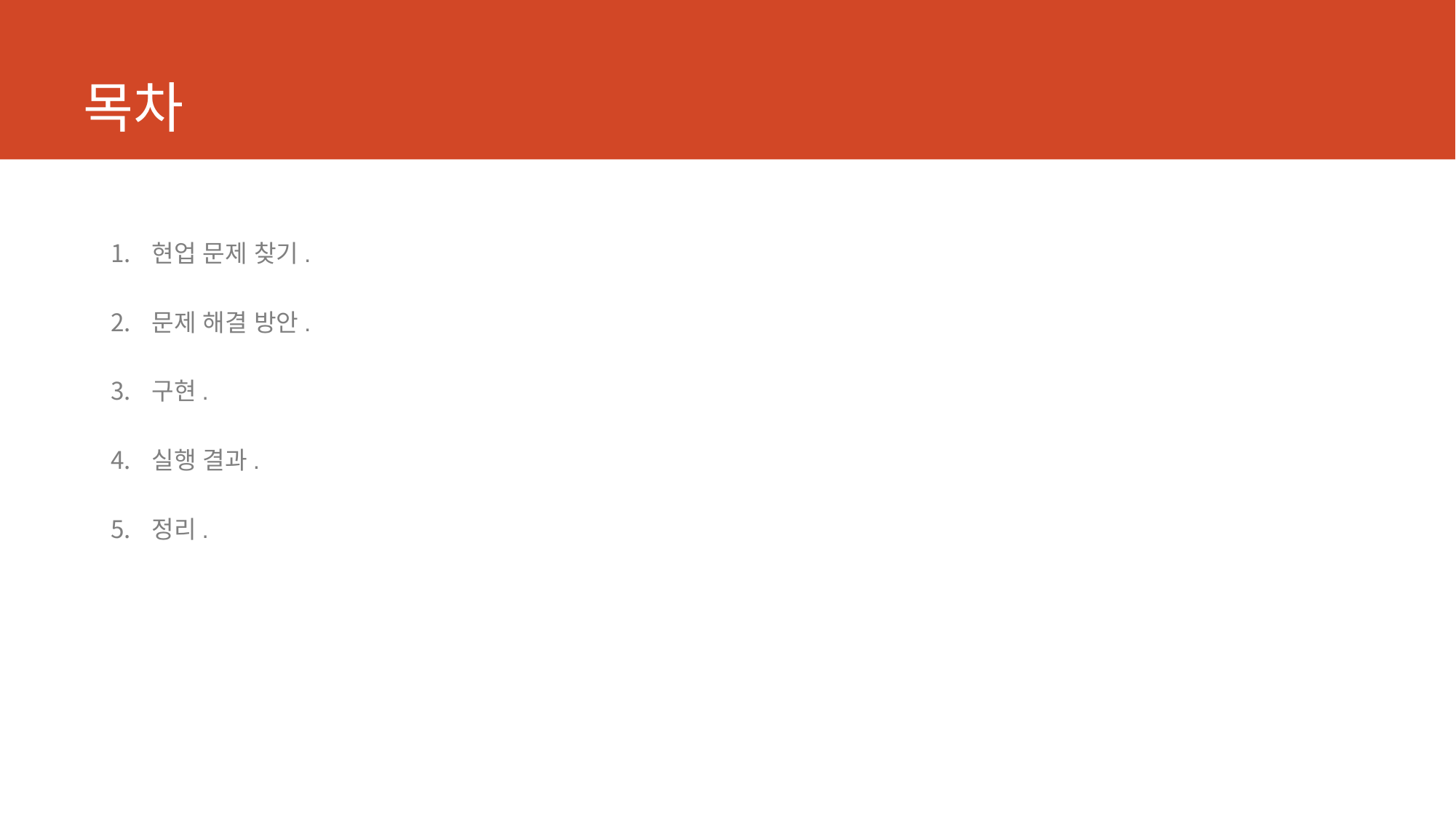

# 목차
현업 문제 찾기.
문제 해결 방안.
구현.
실행 결과.
정리.